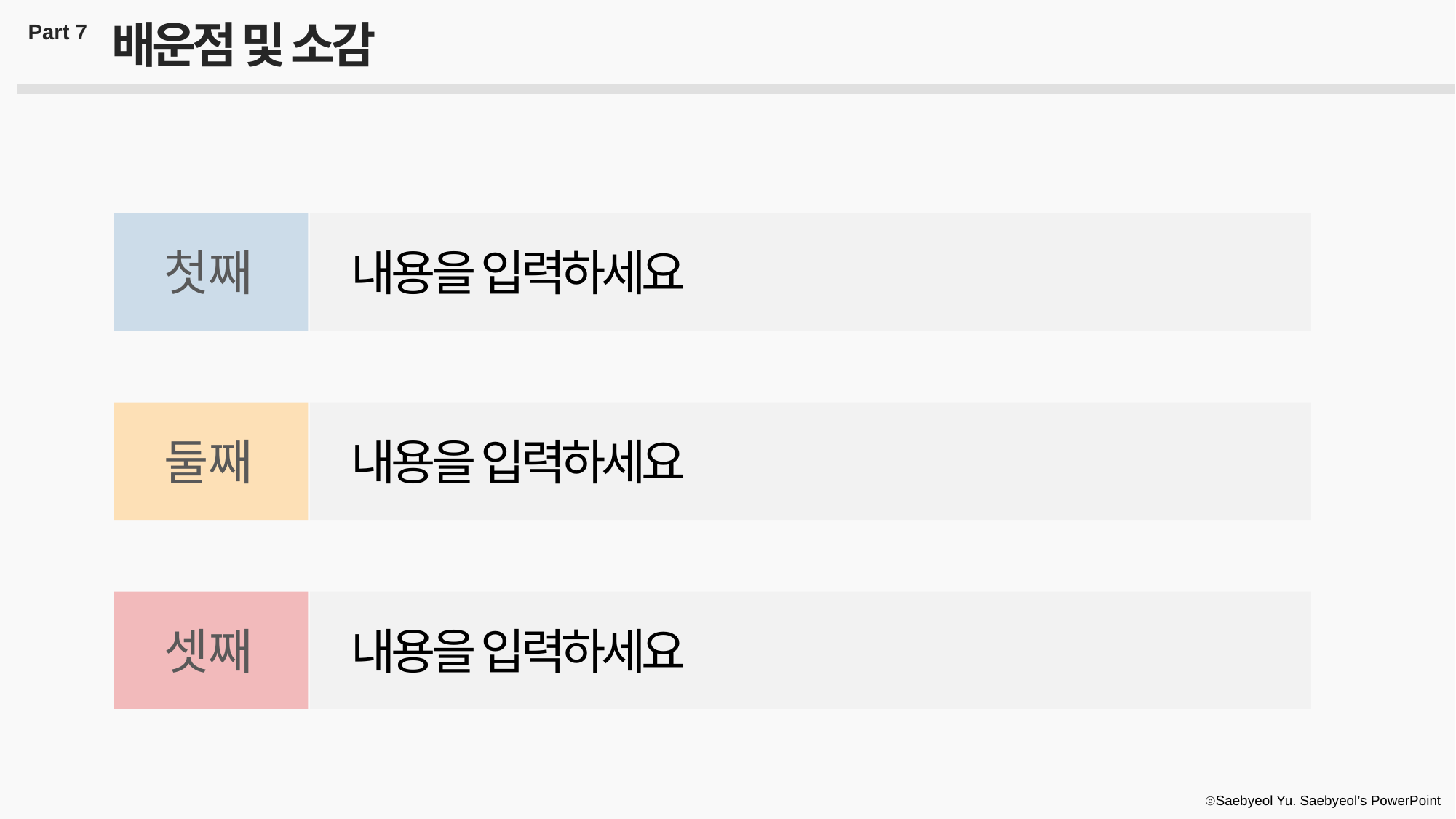

배운점 및 소감
Part 7

첫째
내용을 입력하세요

둘째
내용을 입력하세요

셋째
내용을 입력하세요